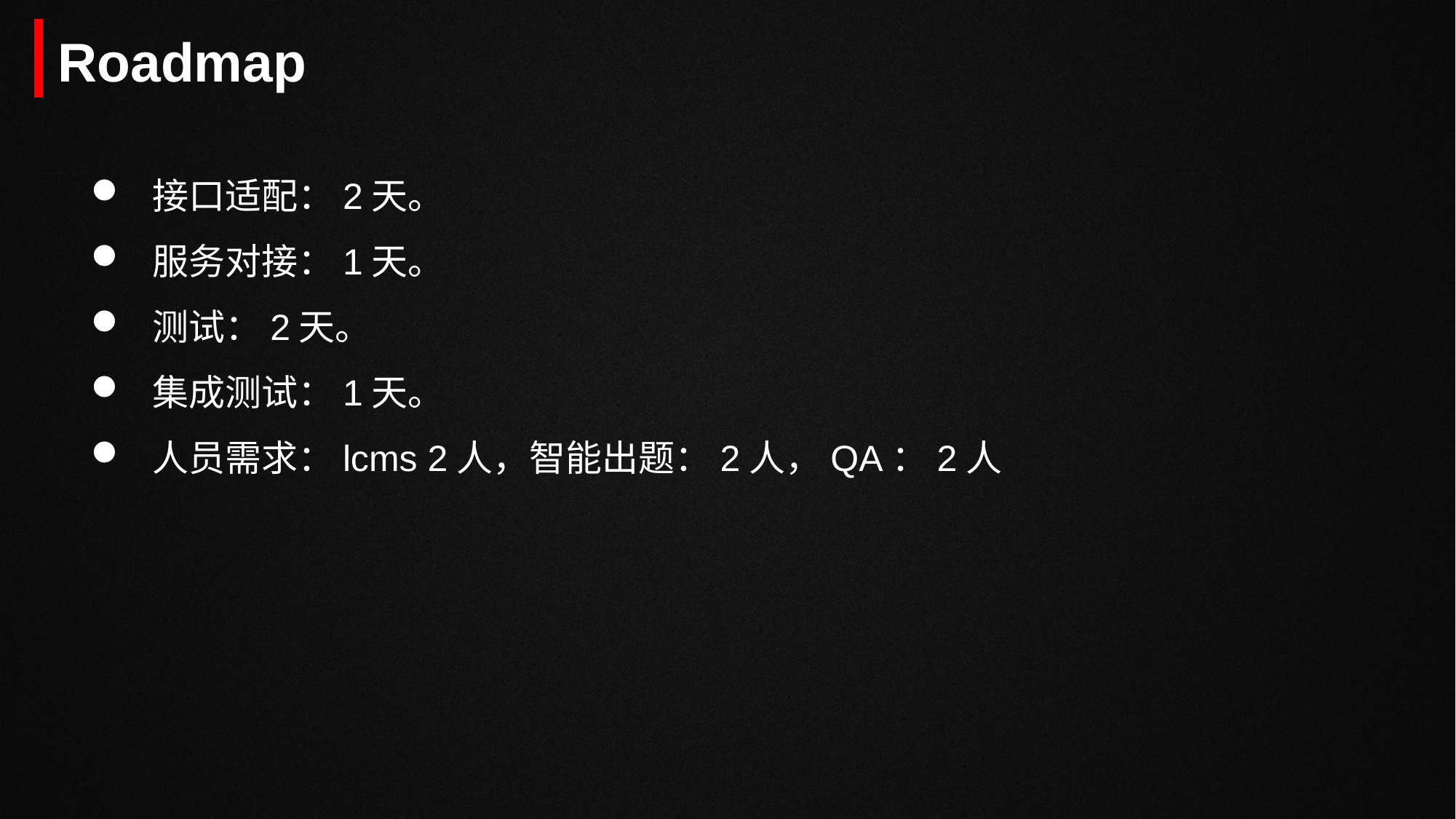

Roadmap
接口适配：2天。
服务对接：1天。
测试：2天。
集成测试：1天。
人员需求：lcms 2人，智能出题：2人，QA：2人